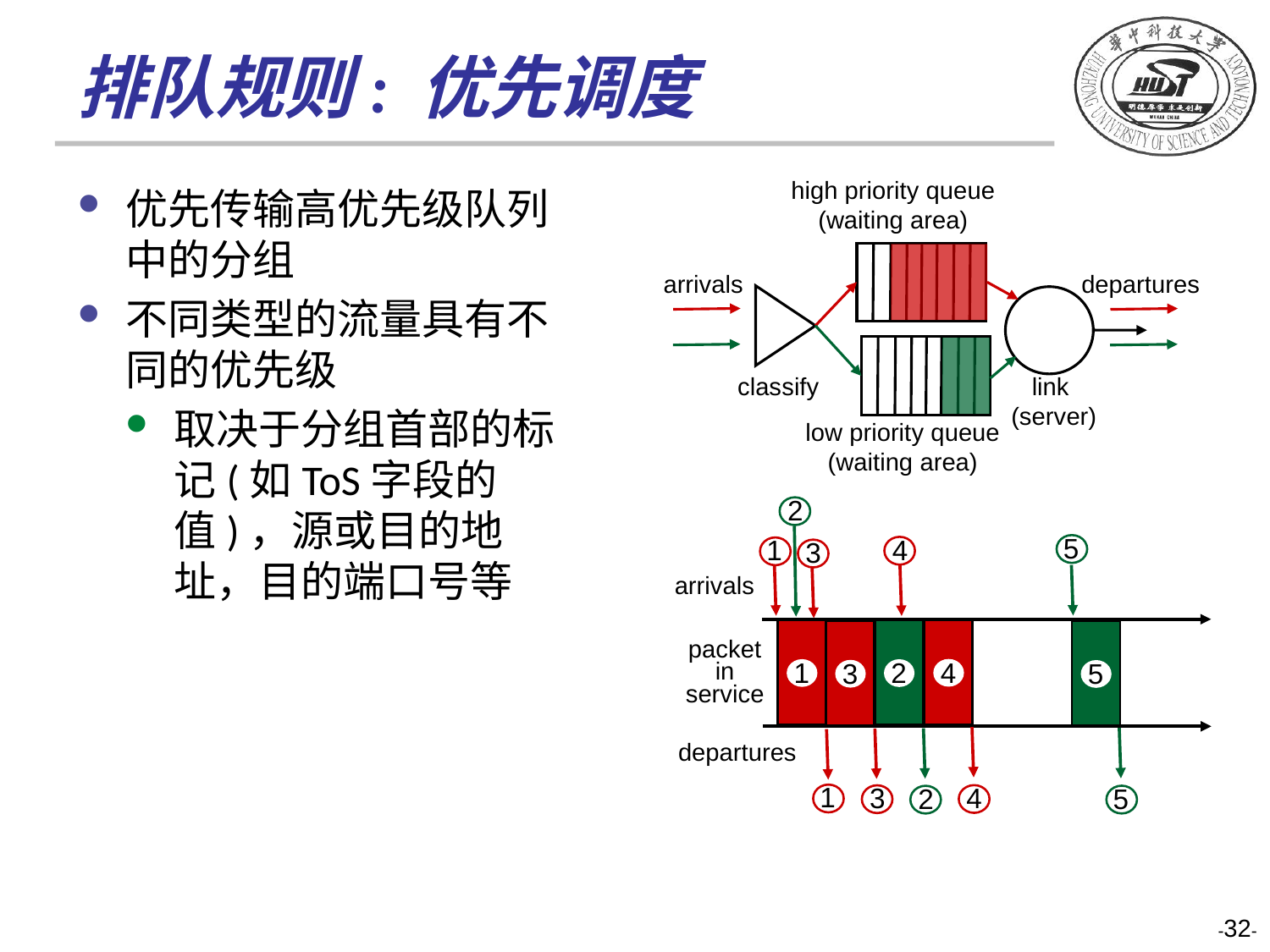

排队规则: 优先调度
high priority queue
(waiting area)

arrivals
departures
classify
link
 (server)
low priority queue
(waiting area)
优先传输高优先级队列中的分组
不同类型的流量具有不同的优先级
取决于分组首部的标记(如ToS字段的值)，源或目的地址，目的端口号等
2

5

4

1

3

arrivals

4

1

2

3

5

packet in service
4

5

2

3

1

departures
-32-